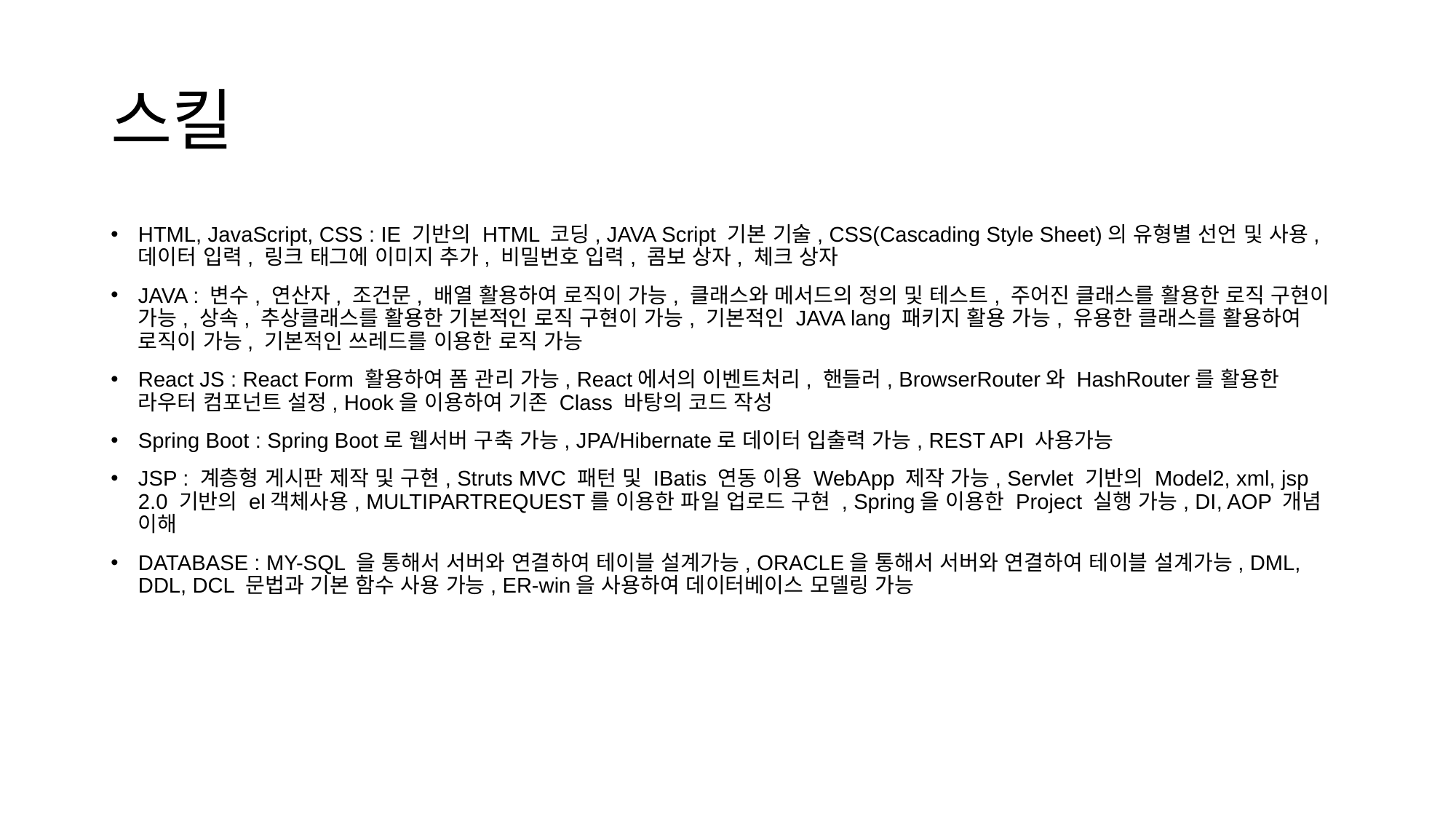

# 스킬
HTML, JavaScript, CSS : IE 기반의 HTML 코딩, JAVA Script 기본 기술, CSS(Cascading Style Sheet)의 유형별 선언 및 사용, 데이터 입력, 링크 태그에 이미지 추가, 비밀번호 입력, 콤보 상자, 체크 상자
JAVA : 변수, 연산자, 조건문, 배열 활용하여 로직이 가능, 클래스와 메서드의 정의 및 테스트, 주어진 클래스를 활용한 로직 구현이 가능, 상속, 추상클래스를 활용한 기본적인 로직 구현이 가능, 기본적인 JAVA lang 패키지 활용 가능, 유용한 클래스를 활용하여 로직이 가능, 기본적인 쓰레드를 이용한 로직 가능
React JS : React Form 활용하여 폼 관리 가능, React에서의 이벤트처리, 핸들러, BrowserRouter와 HashRouter를 활용한 라우터 컴포넌트 설정, Hook을 이용하여 기존 Class 바탕의 코드 작성
Spring Boot : Spring Boot로 웹서버 구축 가능, JPA/Hibernate로 데이터 입출력 가능, REST API 사용가능
JSP : 계층형 게시판 제작 및 구현, Struts MVC 패턴 및 IBatis 연동 이용 WebApp 제작 가능, Servlet 기반의 Model2, xml, jsp 2.0 기반의 el객체사용, MULTIPARTREQUEST를 이용한 파일 업로드 구현 , Spring을 이용한 Project 실행 가능, DI, AOP 개념 이해
DATABASE : MY-SQL 을 통해서 서버와 연결하여 테이블 설계가능, ORACLE을 통해서 서버와 연결하여 테이블 설계가능, DML, DDL, DCL 문법과 기본 함수 사용 가능, ER-win을 사용하여 데이터베이스 모델링 가능